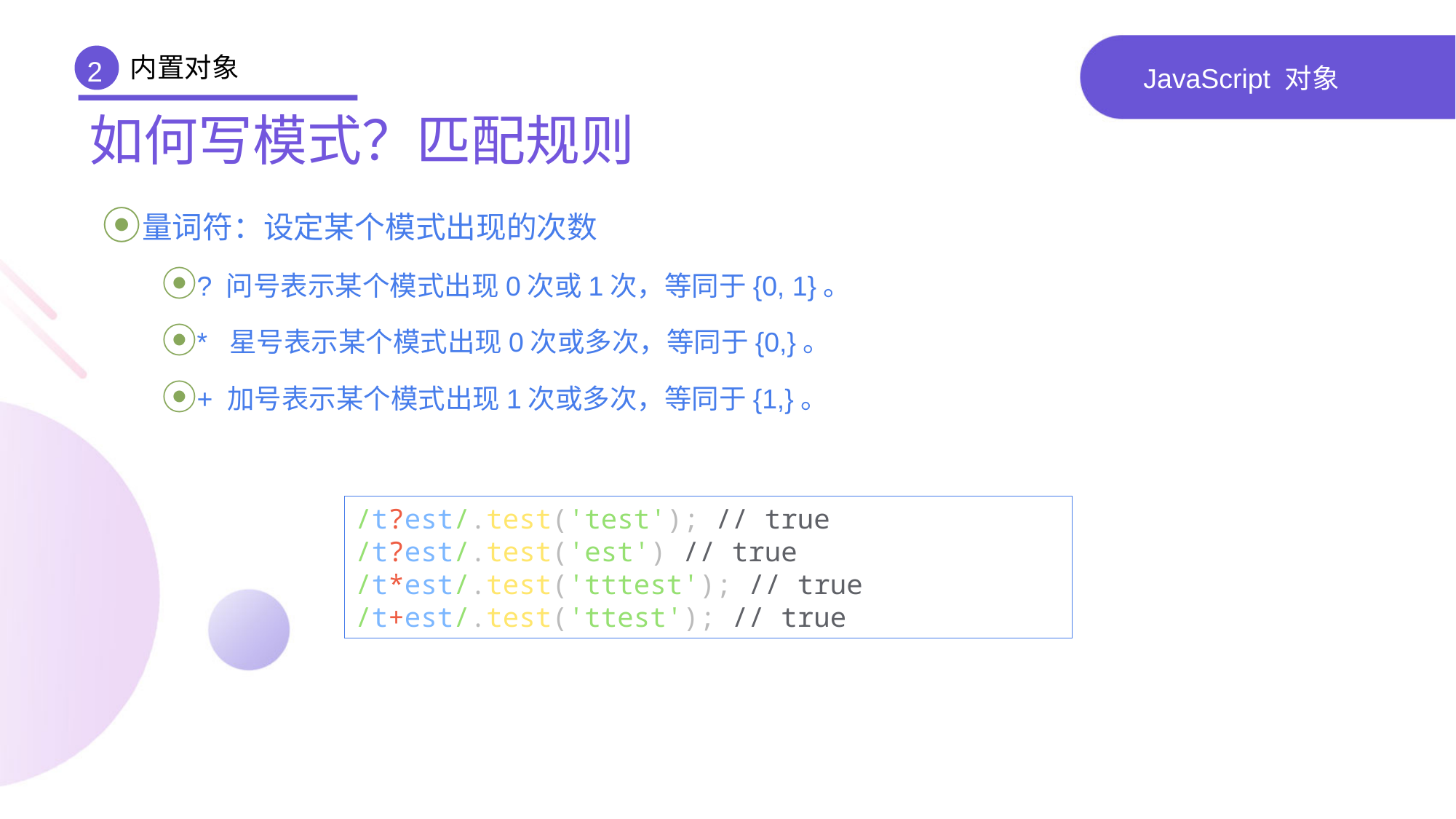

内置对象
2
# JavaScript 对象
如何写模式？匹配规则
量词符：设定某个模式出现的次数
? 问号表示某个模式出现0次或1次，等同于{0, 1}。
*  星号表示某个模式出现0次或多次，等同于{0,}。
+ 加号表示某个模式出现1次或多次，等同于{1,}。
/t?est/.test('test'); // true
/t?est/.test('est') // true
/t*est/.test('tttest'); // true
/t+est/.test('ttest'); // true